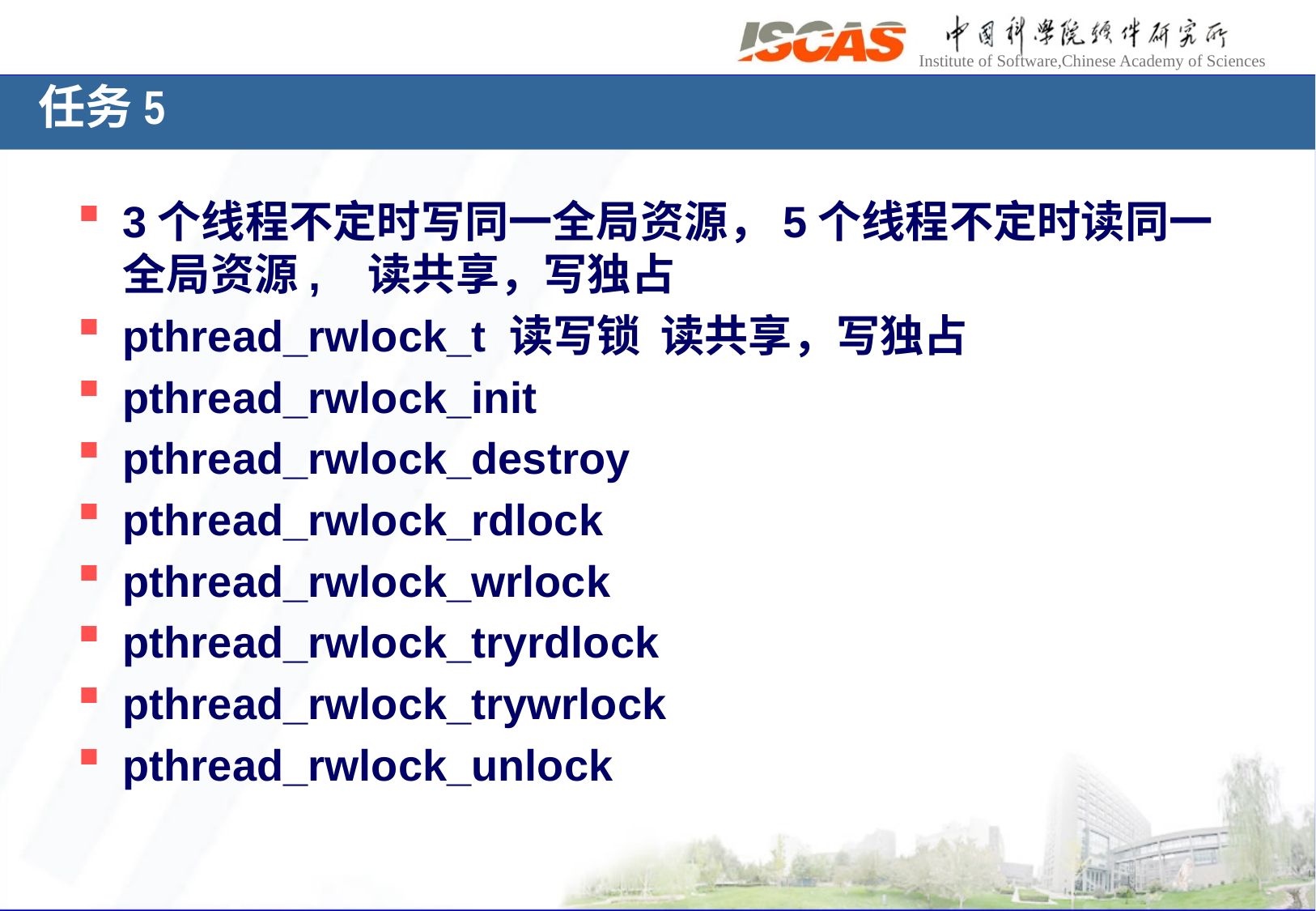

# 任务5
3个线程不定时写同一全局资源，5个线程不定时读同一全局资源,   读共享，写独占
pthread_rwlock_t 读写锁  读共享，写独占
pthread_rwlock_init
pthread_rwlock_destroy
pthread_rwlock_rdlock
pthread_rwlock_wrlock
pthread_rwlock_tryrdlock
pthread_rwlock_trywrlock
pthread_rwlock_unlock